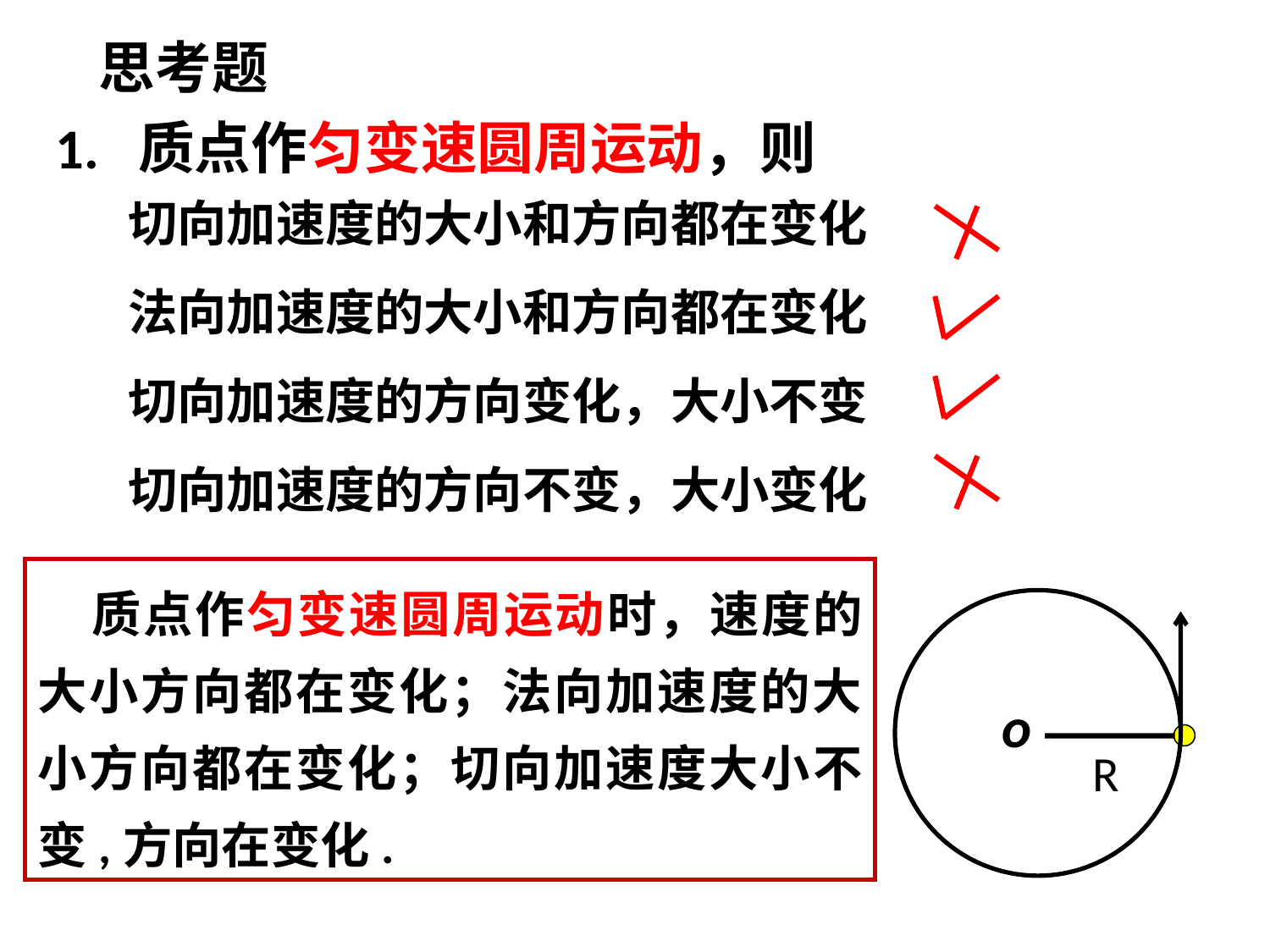

思考题
1.  质点作匀变速圆周运动，则
切向加速度的大小和方向都在变化
法向加速度的大小和方向都在变化
切向加速度的方向变化，大小不变
切向加速度的方向不变，大小变化

   质点作匀变速圆周运动时，速度的大小方向都在变化；法向加速度的大小方向都在变化；切向加速度大小不变,方向在变化.

o

R